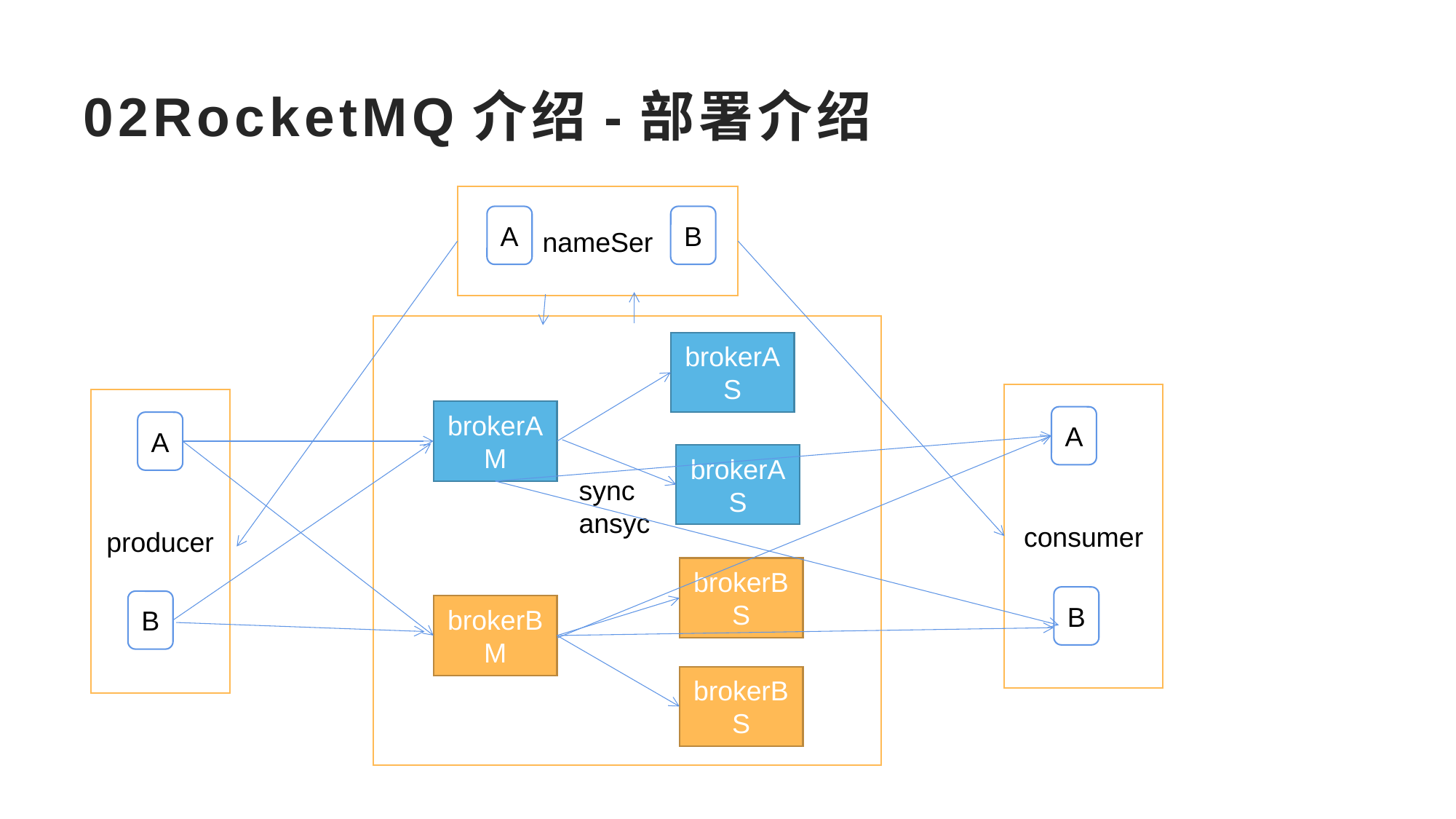

# 02RocketMQ介绍-部署介绍

nameSer
A
B

brokerA
S
consumer
producer
brokerA
M
A
A
brokerA
S
sync
ansyc
brokerB
S
B
B
brokerB
M
brokerB
S